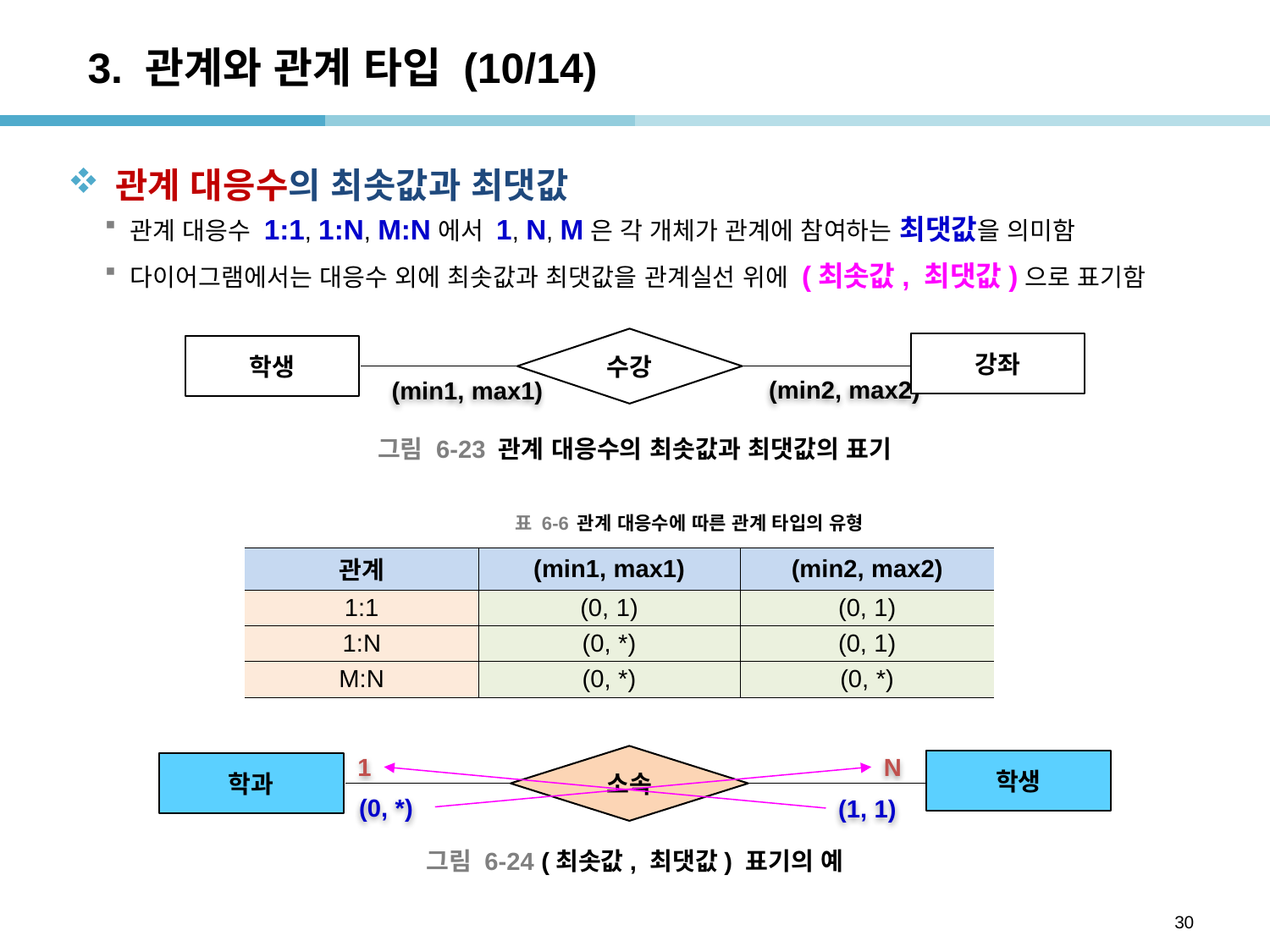

# 3. 관계와 관계 타입 (10/14)
관계 대응수의 최솟값과 최댓값
관계 대응수 1:1, 1:N, M:N에서 1, N, M은 각 개체가 관계에 참여하는 최댓값을 의미함
다이어그램에서는 대응수 외에 최솟값과 최댓값을 관계실선 위에 (최솟값, 최댓값)으로 표기함
수강
강좌
학생
(min2, max2)
(min1, max1)
그림 6-23 관계 대응수의 최솟값과 최댓값의 표기
표 6-6 관계 대응수에 따른 관계 타입의 유형
| 관계 | (min1, max1) | (min2, max2) |
| --- | --- | --- |
| 1:1 | (0, 1) | (0, 1) |
| 1:N | (0, \*) | (0, 1) |
| M:N | (0, \*) | (0, \*) |
1
소속
N
학생
학과
(0, *)
(1, 1)
그림 6-24 (최솟값, 최댓값) 표기의 예
30